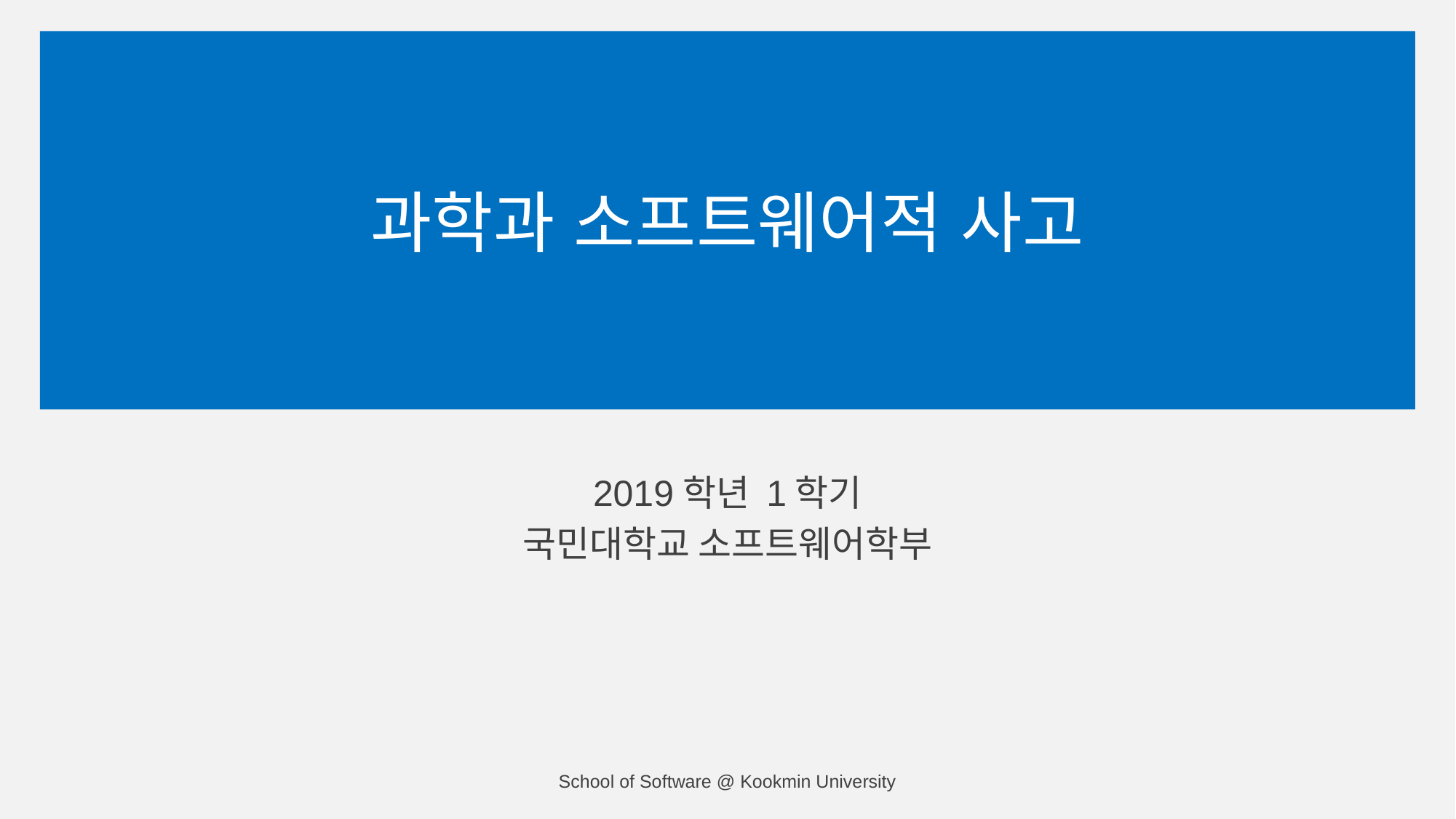

# 과학과 소프트웨어적 사고
2019학년 1학기
국민대학교 소프트웨어학부
School of Software @ Kookmin University